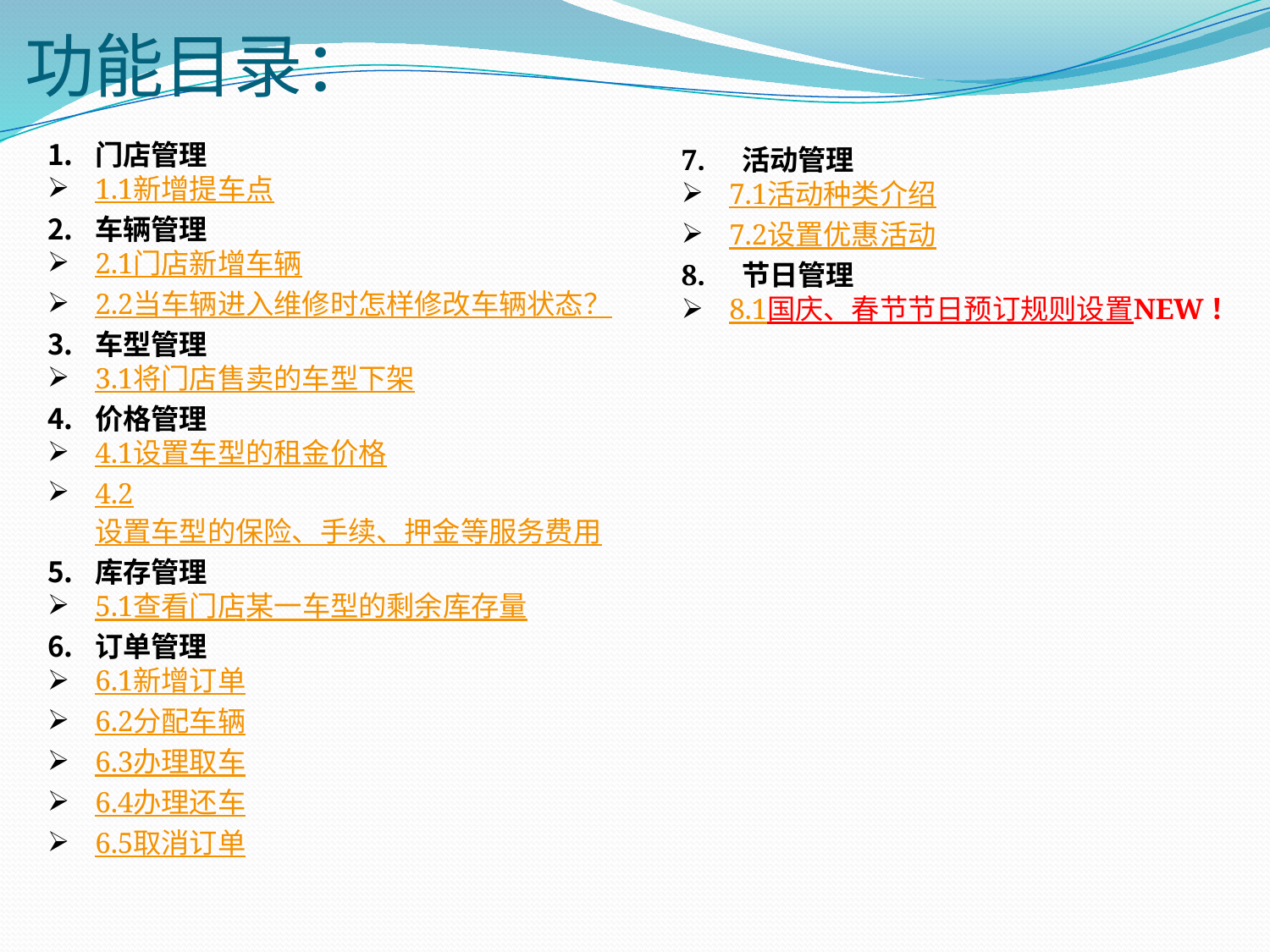

# 功能目录：
门店管理
1.1新增提车点
车辆管理
2.1门店新增车辆
2.2当车辆进入维修时怎样修改车辆状态？
车型管理
3.1将门店售卖的车型下架
价格管理
4.1设置车型的租金价格
4.2设置车型的保险、手续、押金等服务费用
库存管理
5.1查看门店某一车型的剩余库存量
订单管理
6.1新增订单
6.2分配车辆
6.3办理取车
6.4办理还车
6.5取消订单

7.    活动管理
7.1活动种类介绍
7.2设置优惠活动
8.    节日管理
8.1国庆、春节节日预订规则设置NEW！